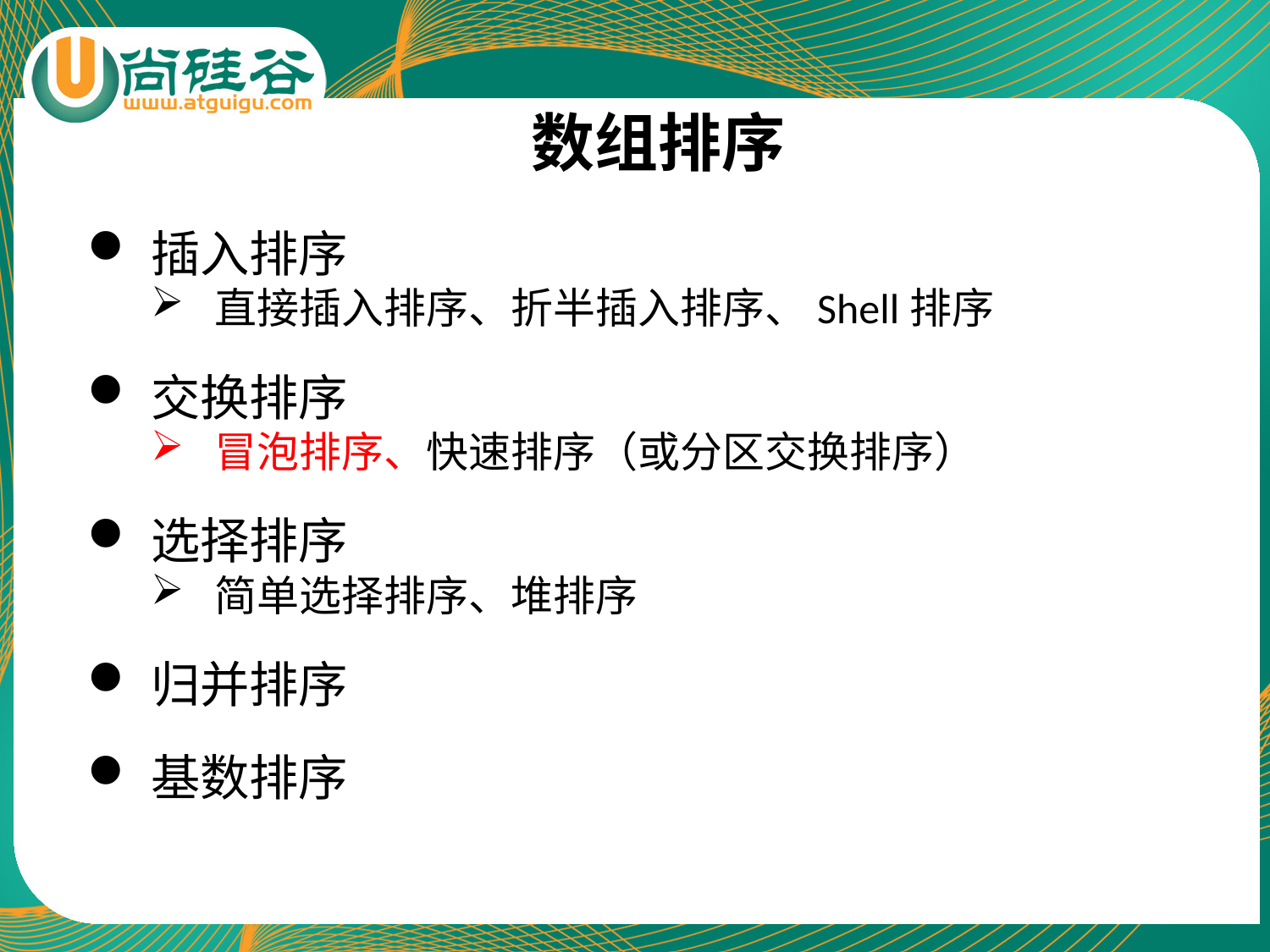

# 数组排序
插入排序
直接插入排序、折半插入排序、Shell排序

交换排序
冒泡排序、快速排序（或分区交换排序）

选择排序
简单选择排序、堆排序

归并排序

基数排序